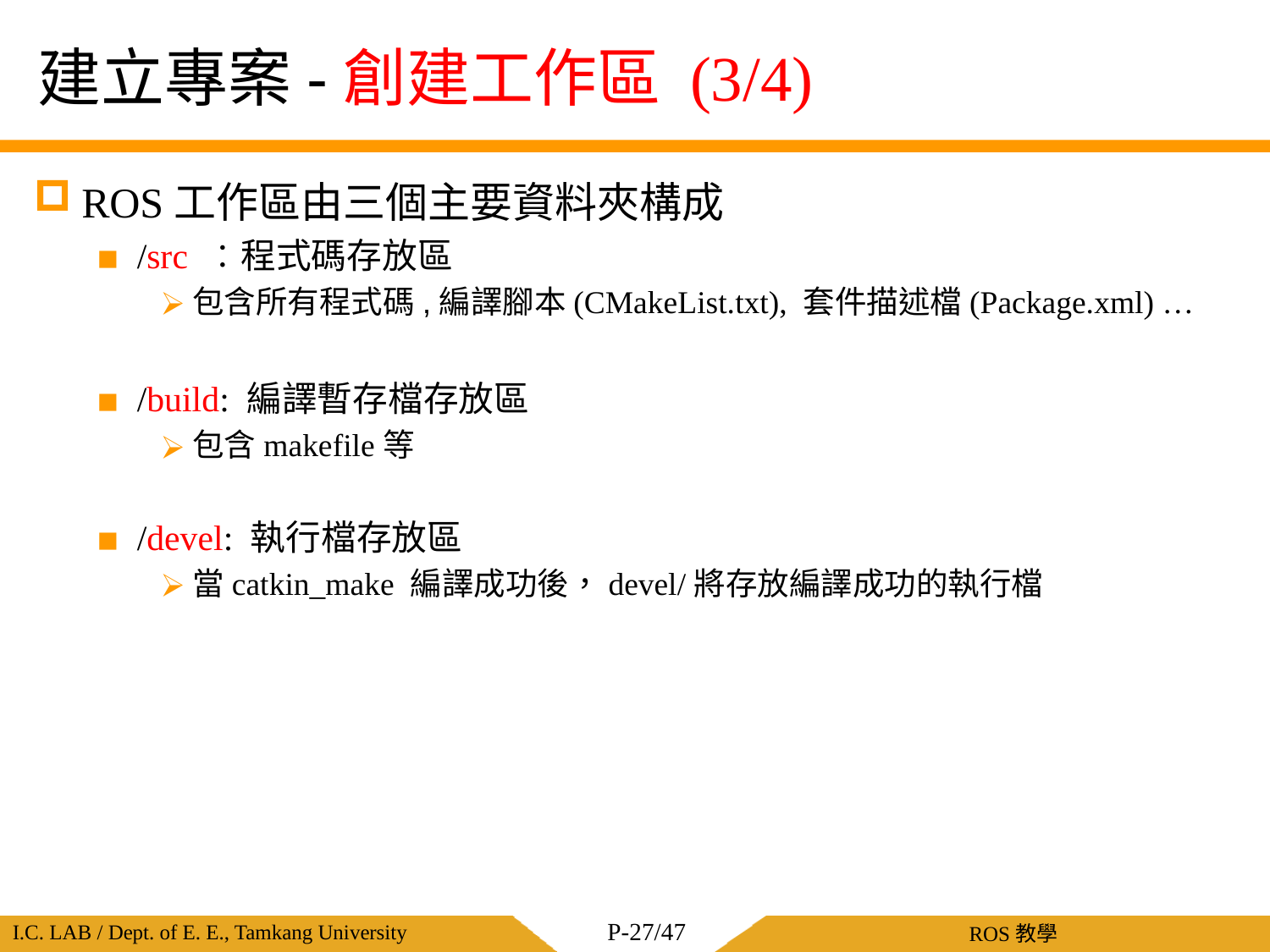

# 建立專案-創建工作區 (3/4)
ROS工作區由三個主要資料夾構成
/src ：程式碼存放區
包含所有程式碼,編譯腳本(CMakeList.txt), 套件描述檔(Package.xml) …

/build: 編譯暫存檔存放區
包含makefile等

/devel: 執行檔存放區
當catkin_make 編譯成功後，devel/將存放編譯成功的執行檔